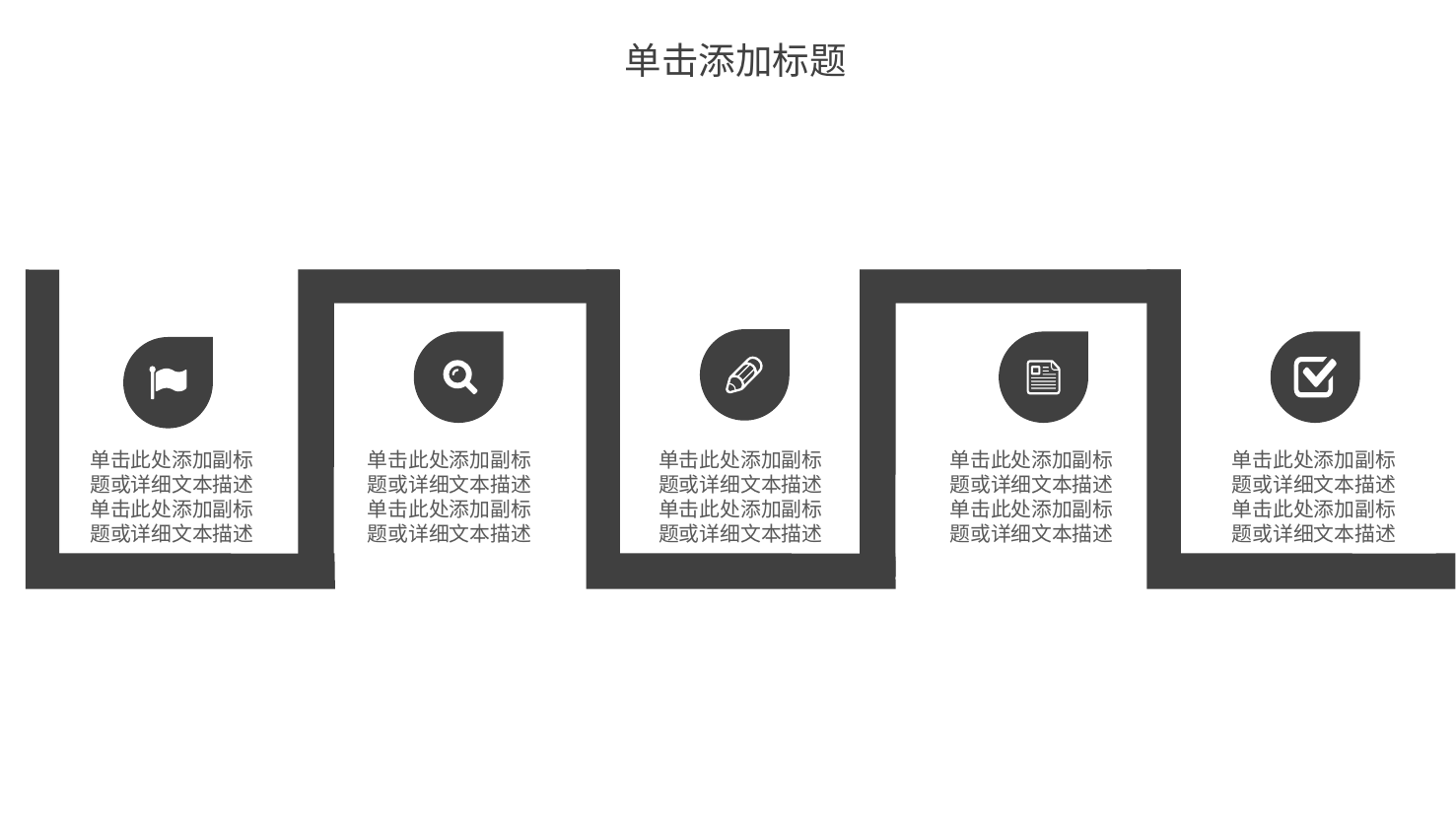

单击添加标题

单击此处添加副标题或详细文本描述单击此处添加副标题或详细文本描述
单击此处添加副标题或详细文本描述单击此处添加副标题或详细文本描述
单击此处添加副标题或详细文本描述单击此处添加副标题或详细文本描述
单击此处添加副标题或详细文本描述单击此处添加副标题或详细文本描述
单击此处添加副标题或详细文本描述单击此处添加副标题或详细文本描述